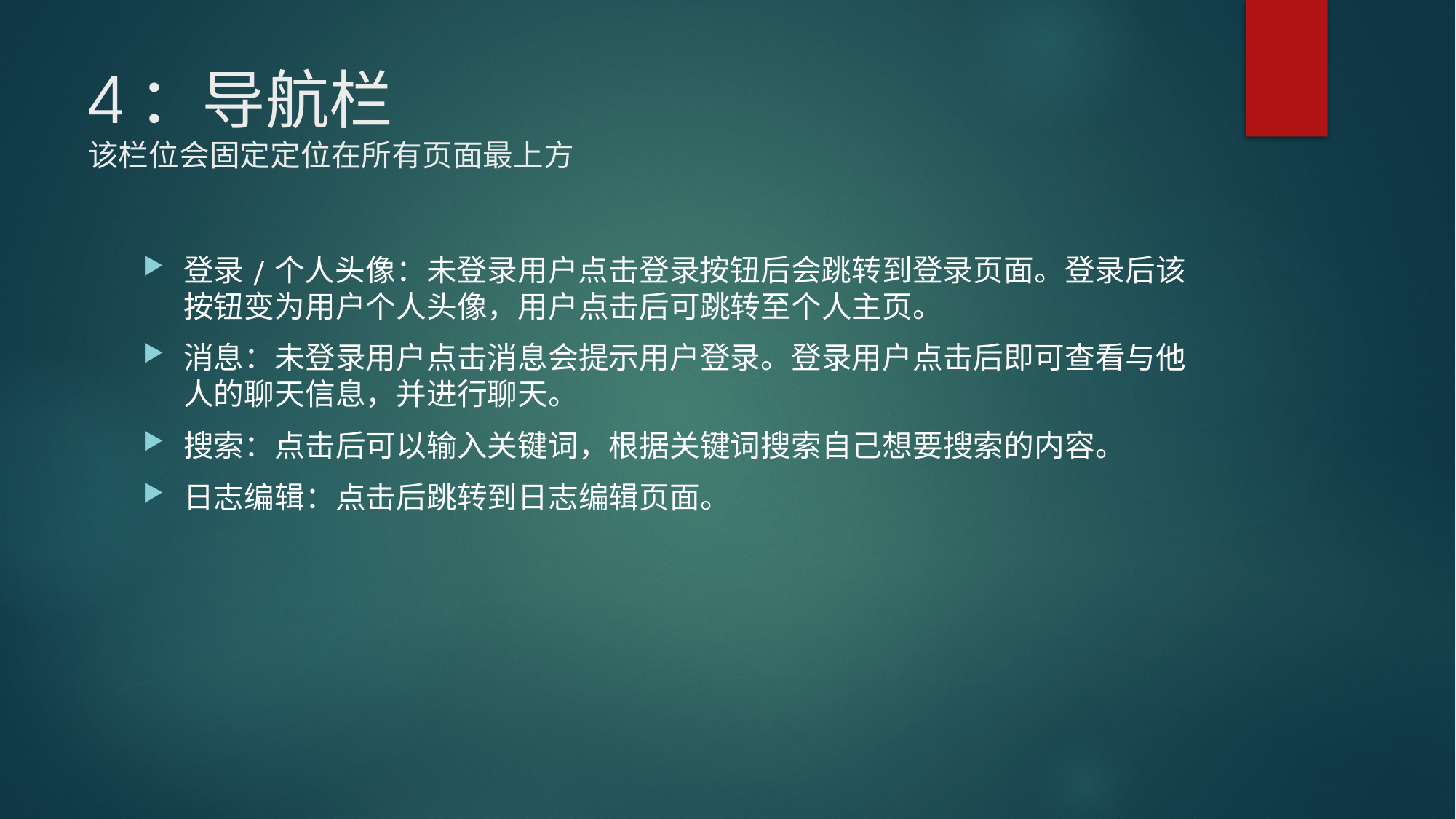

# 4：导航栏 该栏位会固定定位在所有页面最上方
登录/个人头像：未登录用户点击登录按钮后会跳转到登录页面。登录后该按钮变为用户个人头像，用户点击后可跳转至个人主页。
消息：未登录用户点击消息会提示用户登录。登录用户点击后即可查看与他人的聊天信息，并进行聊天。
搜索：点击后可以输入关键词，根据关键词搜索自己想要搜索的内容。
日志编辑：点击后跳转到日志编辑页面。